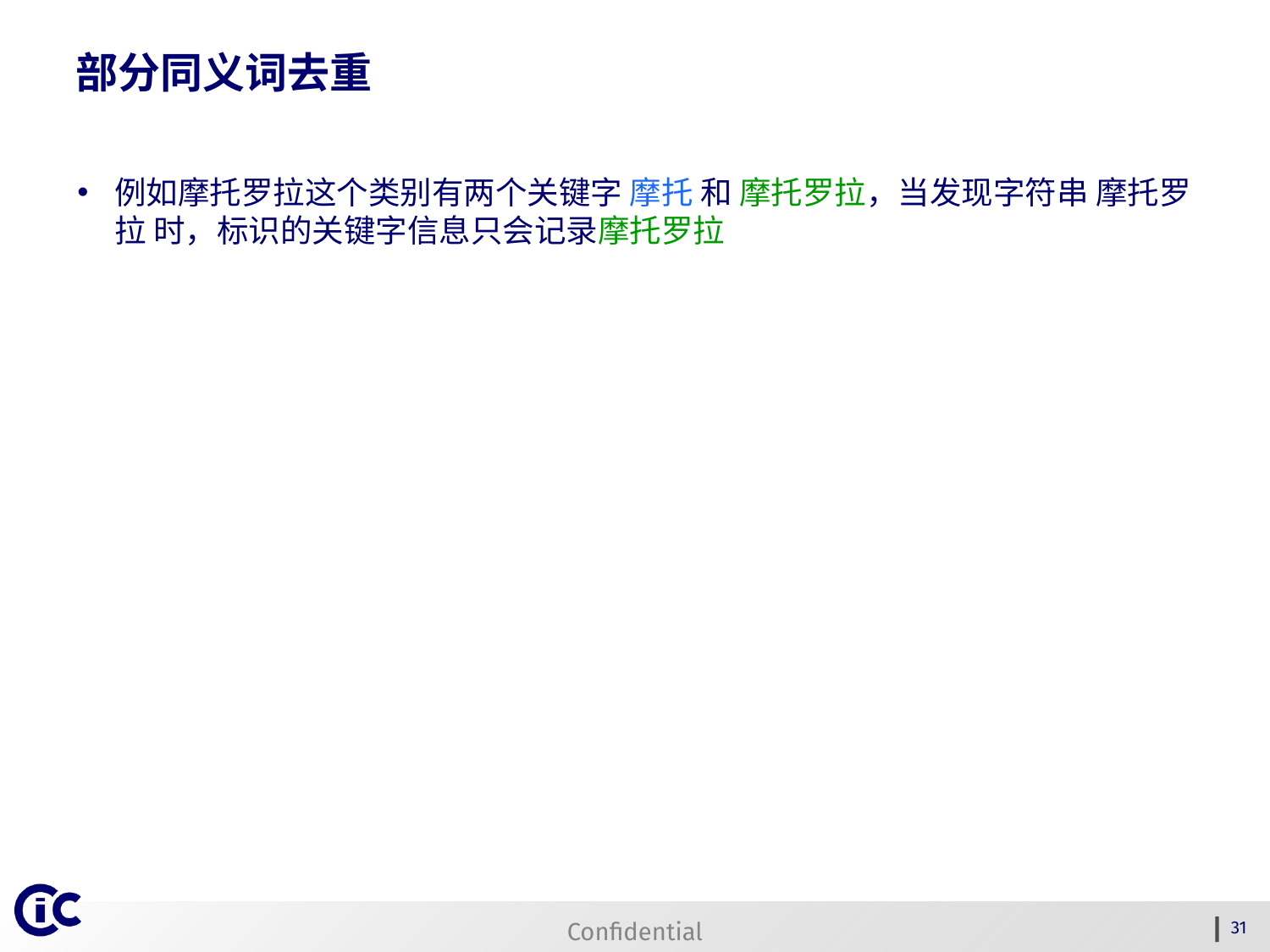

部分同义词去重
例如摩托罗拉这个类别有两个关键字 摩托 和 摩托罗拉，当发现字符串 摩托罗拉 时，标识的关键字信息只会记录摩托罗拉